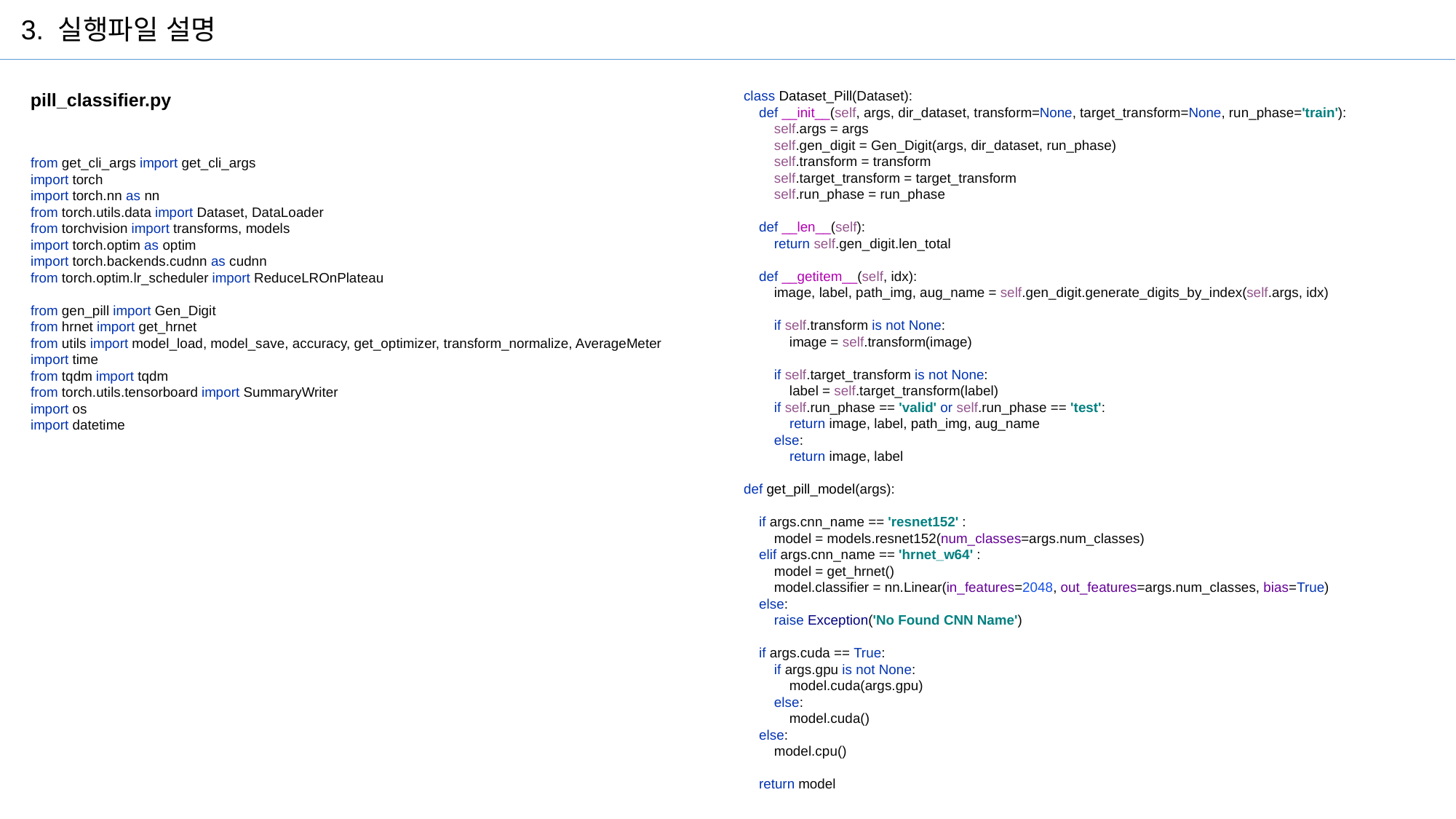

3. 실행파일 설명
class Dataset_Pill(Dataset):
    def __init__(self, args, dir_dataset, transform=None, target_transform=None, run_phase='train'):
        self.args = args
        self.gen_digit = Gen_Digit(args, dir_dataset, run_phase)
        self.transform = transform
        self.target_transform = target_transform
        self.run_phase = run_phase
    def __len__(self):
        return self.gen_digit.len_total
    def __getitem__(self, idx):
        image, label, path_img, aug_name = self.gen_digit.generate_digits_by_index(self.args, idx)
        if self.transform is not None:
            image = self.transform(image)
        if self.target_transform is not None:
            label = self.target_transform(label)
        if self.run_phase == 'valid' or self.run_phase == 'test':
            return image, label, path_img, aug_name
        else:
            return image, label
def get_pill_model(args):
    if args.cnn_name == 'resnet152' :
        model = models.resnet152(num_classes=args.num_classes)
    elif args.cnn_name == 'hrnet_w64' :
        model = get_hrnet()
        model.classifier = nn.Linear(in_features=2048, out_features=args.num_classes, bias=True)
    else:
        raise Exception('No Found CNN Name')
    if args.cuda == True:
        if args.gpu is not None:
            model.cuda(args.gpu)
        else:
            model.cuda()
    else:
        model.cpu()
    return model
pill_classifier.py
from get_cli_args import get_cli_args
import torch
import torch.nn as nn
from torch.utils.data import Dataset, DataLoader
from torchvision import transforms, models
import torch.optim as optim
import torch.backends.cudnn as cudnn
from torch.optim.lr_scheduler import ReduceLROnPlateau
from gen_pill import Gen_Digit
from hrnet import get_hrnet
from utils import model_load, model_save, accuracy, get_optimizer, transform_normalize, AverageMeter
import time
from tqdm import tqdm
from torch.utils.tensorboard import SummaryWriter
import os
import datetime